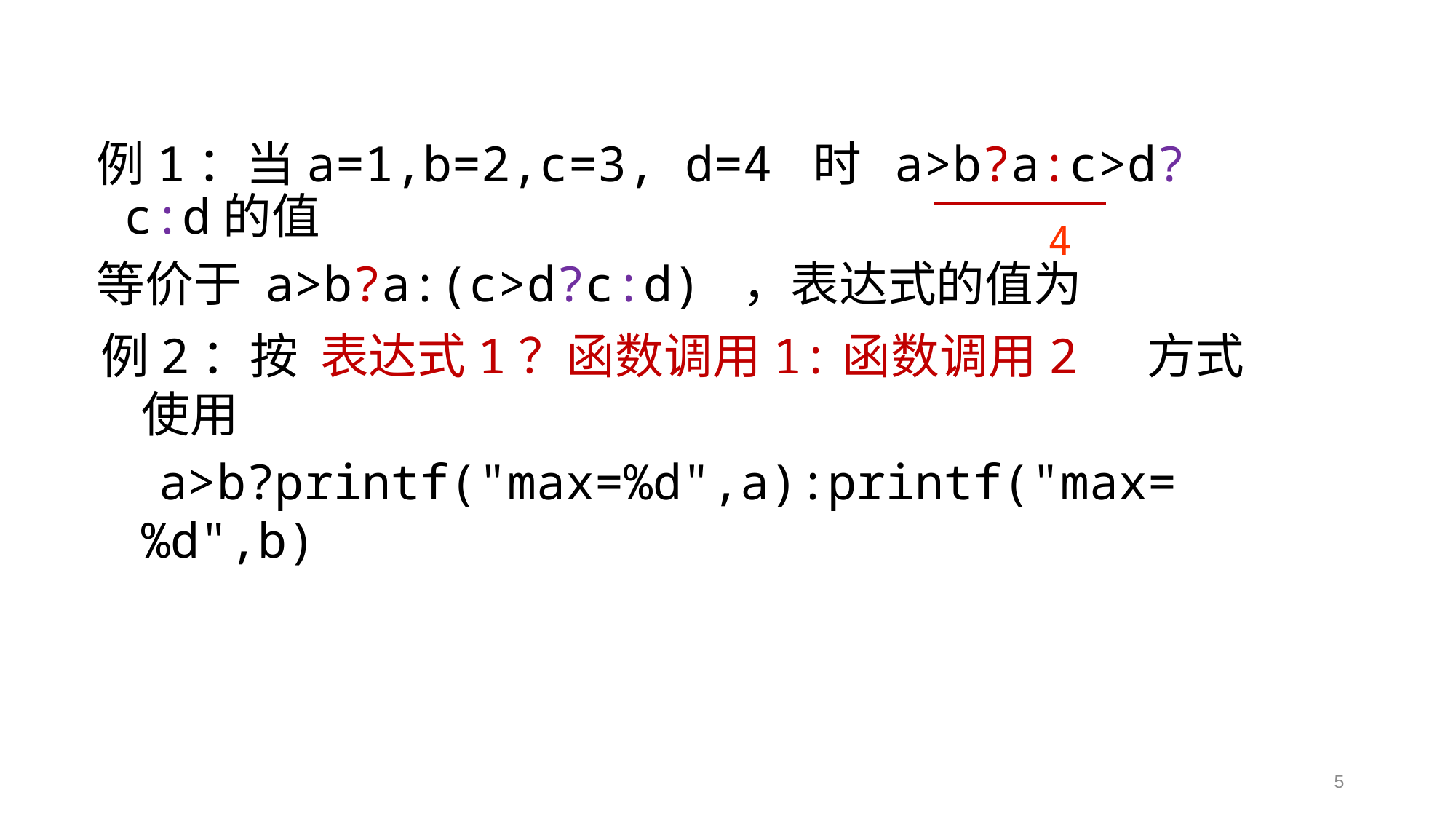

例1：当a=1,b=2,c=3, d=4 时  a>b?a:c>d?c:d的值
等价于 a>b?a:(c>d?c:d) ，表达式的值为
4
例2：按  表达式1？函数调用1:函数调用2  方式使用
  a>b?printf("max=%d",a):printf("max=%d",b)

5